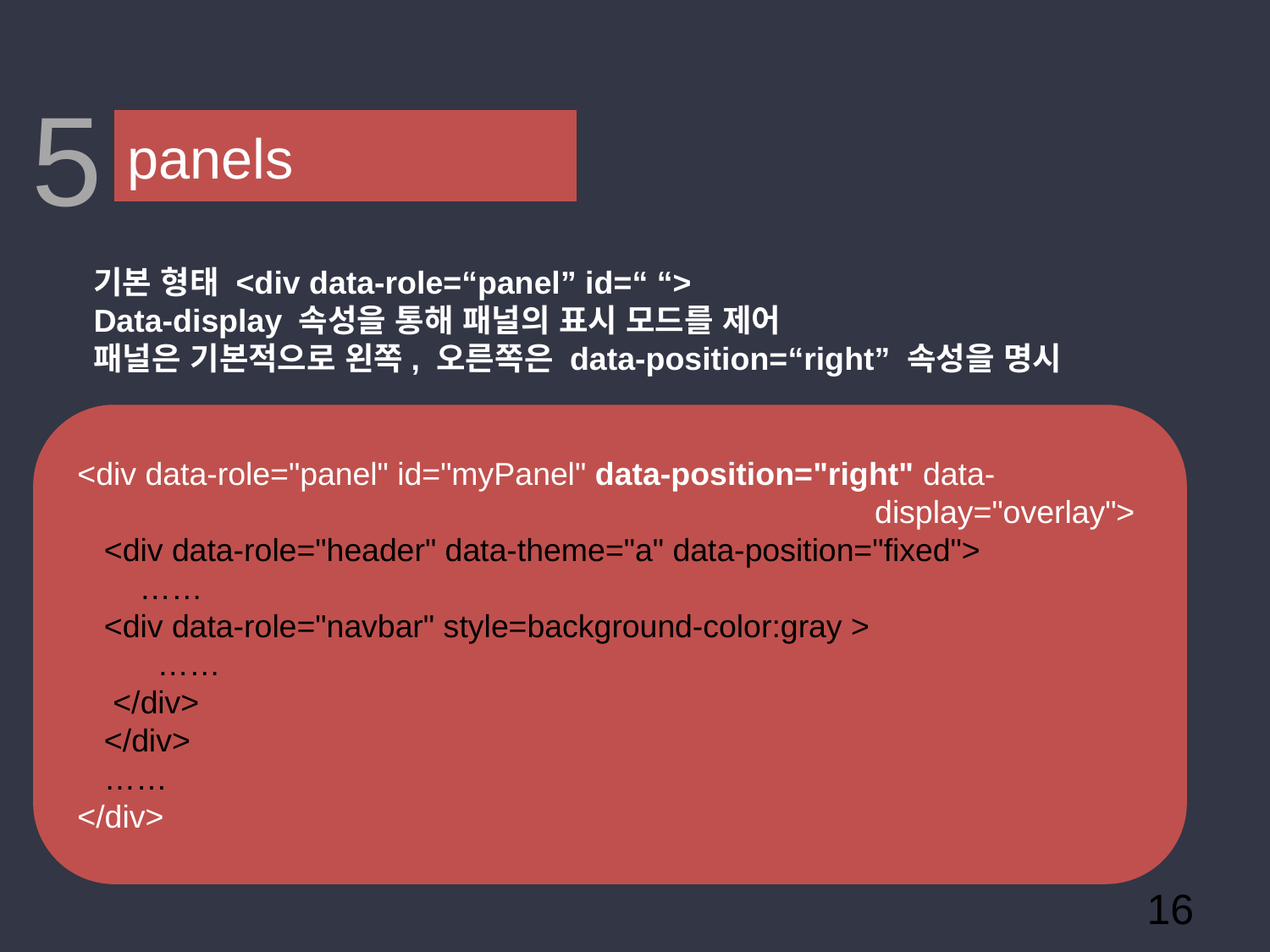

5
panels
기본 형태 <div data-role=“panel” id=“ “>
Data-display 속성을 통해 패널의 표시 모드를 제어
패널은 기본적으로 왼쪽, 오른쪽은 data-position=“right” 속성을 명시

<div data-role="panel" id="myPanel" data-position="right" data-								    display="overlay">
   <div data-role="header" data-theme="a" data-position="fixed">
       ……
   <div data-role="navbar" style=background-color:gray >
         ……
    </div>
   </div>
   ……
</div>
16